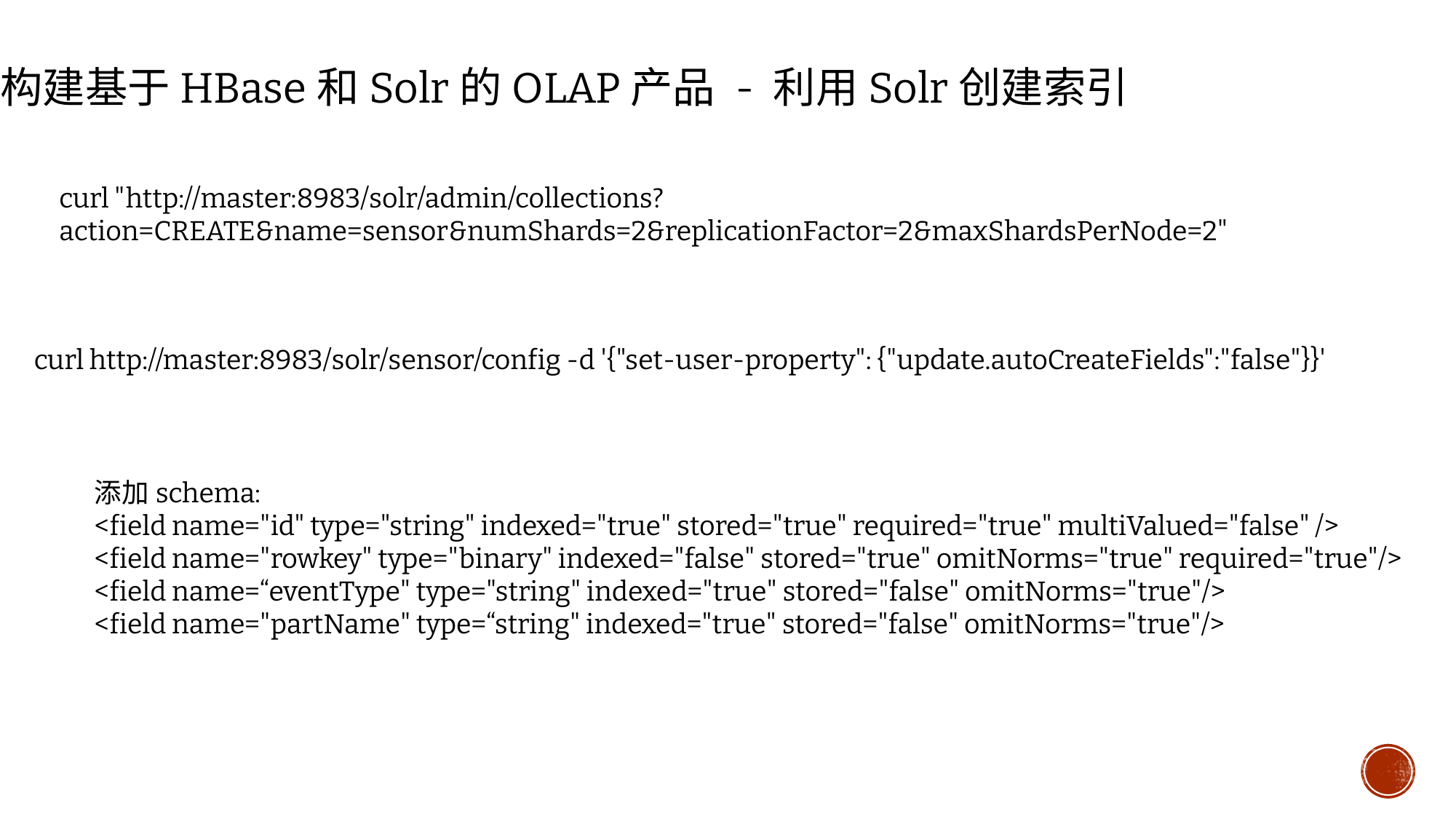

构建基于HBase和Solr的OLAP产品 - 利用Solr创建索引
curl "http://master:8983/solr/admin/collections?action=CREATE&name=sensor&numShards=2&replicationFactor=2&maxShardsPerNode=2"
curl http://master:8983/solr/sensor/config -d '{"set-user-property": {"update.autoCreateFields":"false"}}'
添加schema:
<field name="id" type="string" indexed="true" stored="true" required="true" multiValued="false" />
<field name="rowkey" type="binary" indexed="false" stored="true" omitNorms="true" required="true"/>
<field name=“eventType" type="string" indexed="true" stored="false" omitNorms="true"/>
<field name="partName" type=“string" indexed="true" stored="false" omitNorms="true"/>